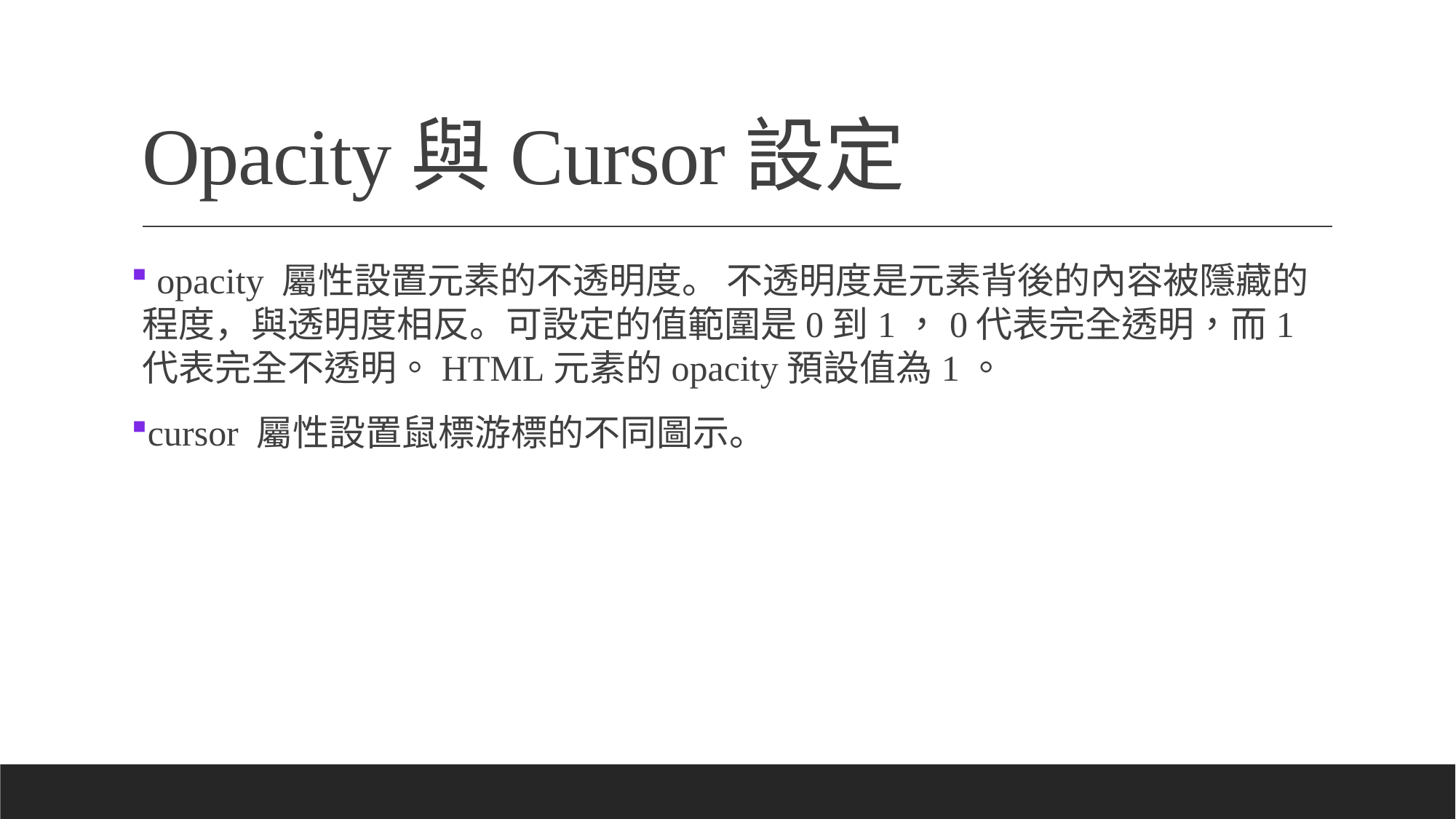

# Opacity與Cursor設定
 opacity 屬性設置元素的不透明度。 不透明度是元素背後的內容被隱藏的程度，與透明度相反。可設定的值範圍是0到1，0代表完全透明，而1代表完全不透明。HTML元素的opacity預設值為1。
cursor 屬性設置鼠標游標的不同圖示。